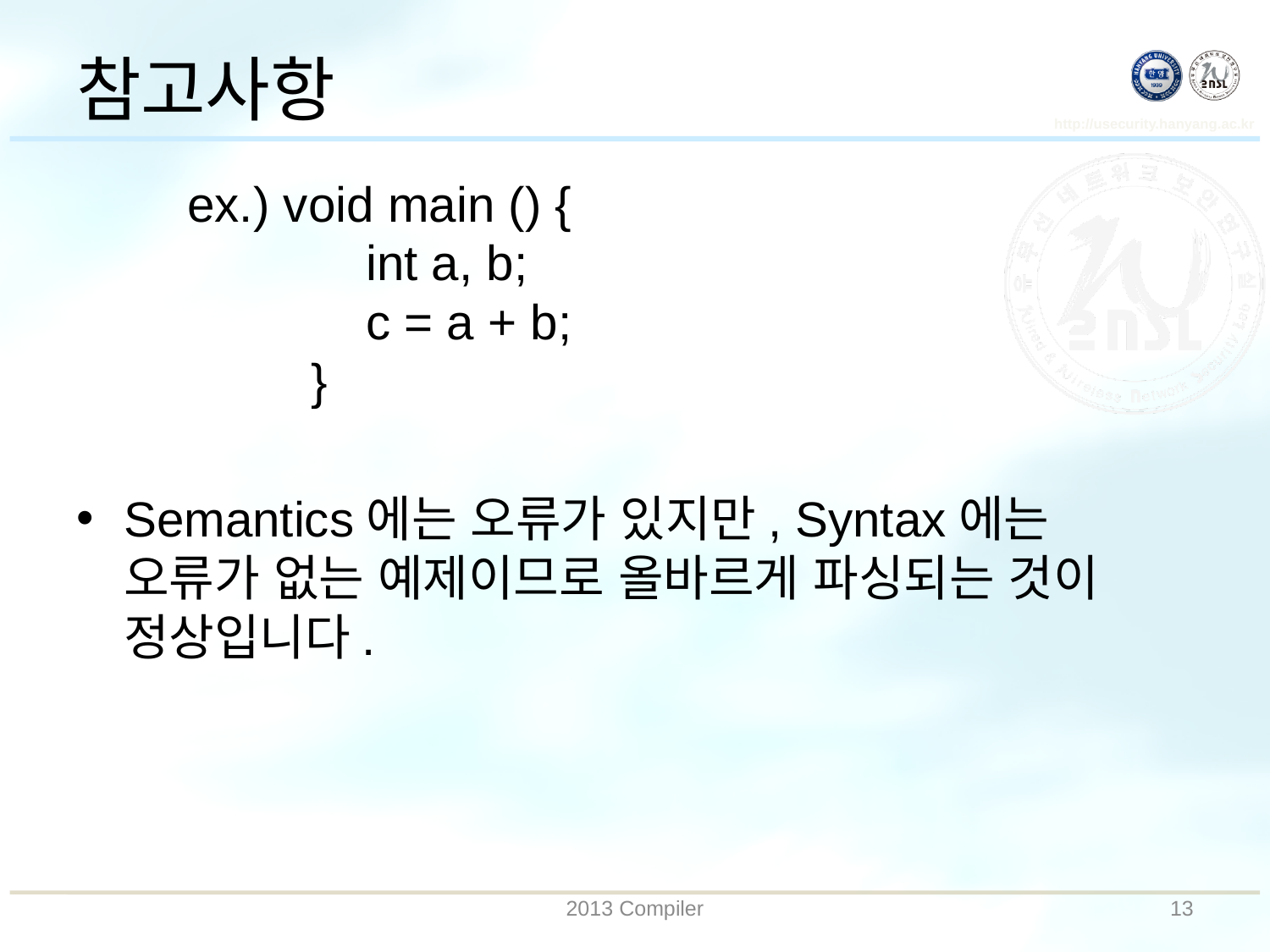

# 참고사항
ex.) void main () {
             int a, b;
             c = a + b;
         }

Semantics에는 오류가 있지만, Syntax에는 오류가 없는 예제이므로 올바르게 파싱되는 것이 정상입니다.
2013 Compiler
13